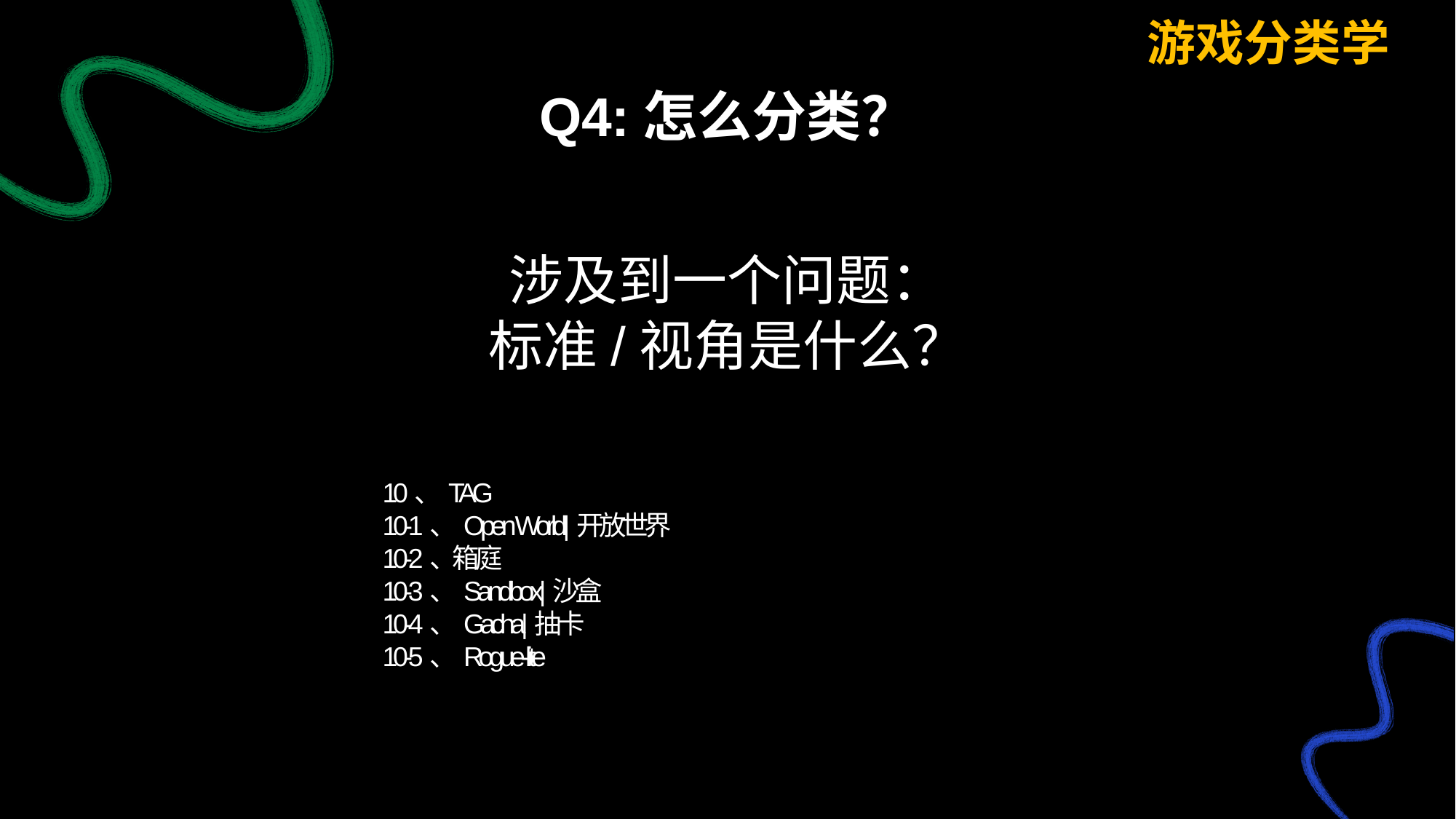

游戏分类学
Q4:怎么分类？
涉及到一个问题：
标准/视角是什么？
10、TAG
10-1、Open World|开放世界
10-2、箱庭
10-3、Sandbox|沙盒
10-4、Gacha|抽卡
10-5、Rogue-lite